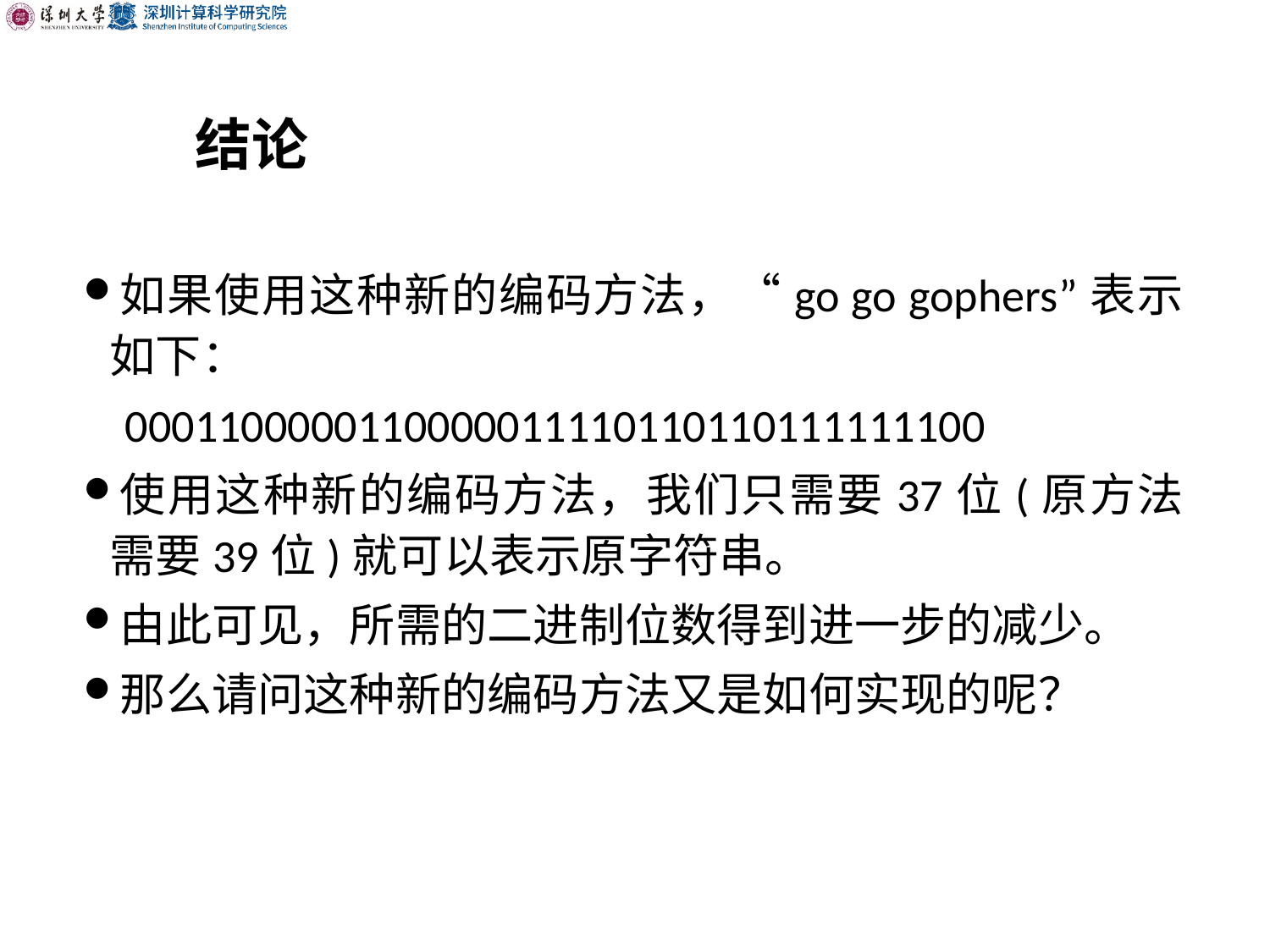

结论
如果使用这种新的编码方法，“go go gophers”表示如下：
    0001100000110000011110110110111111100
使用这种新的编码方法，我们只需要37位(原方法需要39位)就可以表示原字符串。
由此可见，所需的二进制位数得到进一步的减少。
那么请问这种新的编码方法又是如何实现的呢？